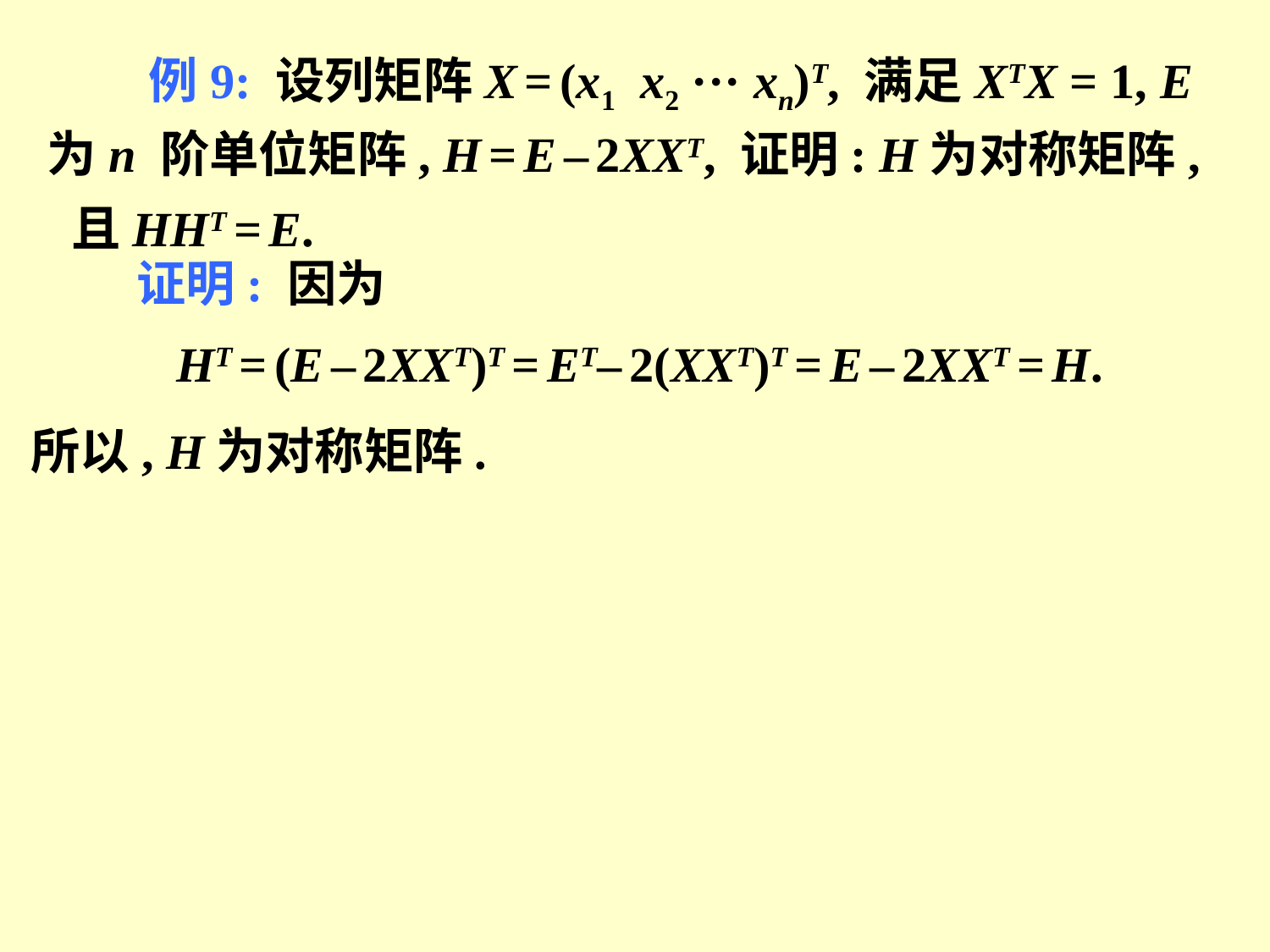

例9: 设列矩阵X = (x1  x2 ··· xn)T, 满足XTX = 1, E为n 阶单位矩阵, H = E – 2XXT, 证明: H为对称矩阵, 且HHT = E.
证明: 因为
HT = (E – 2XXT)T = ET– 2(XXT)T = E – 2XXT = H.
所以, H为对称矩阵.